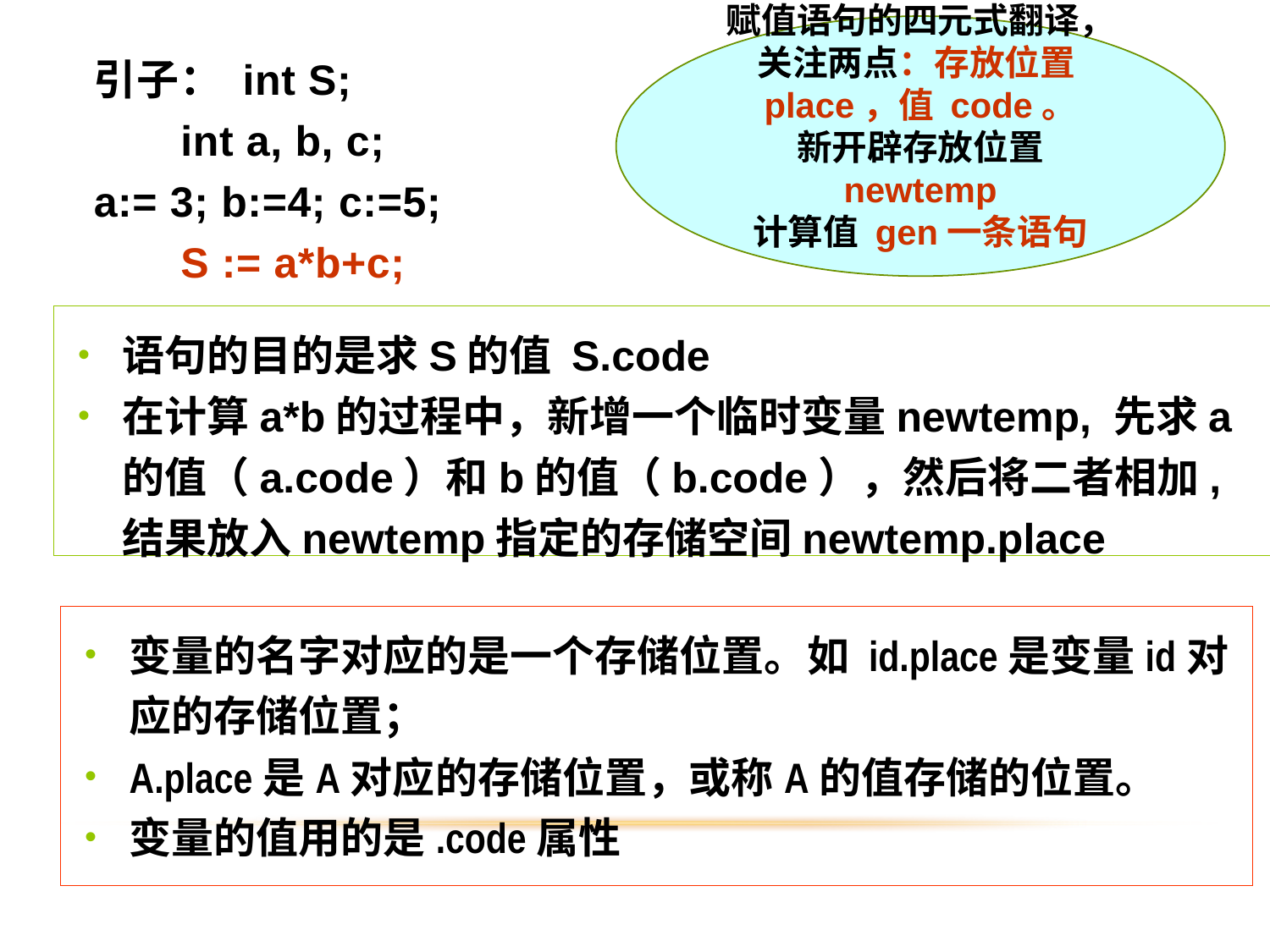

赋值语句的四元式翻译，关注两点：存放位置place，值 code。
新开辟存放位置 newtemp
计算值 gen一条语句

引子： int S;
       int a, b, c;
a:= 3; b:=4; c:=5;
       S := a*b+c;
语句的目的是求S的值 S.code
在计算a*b的过程中，新增一个临时变量newtemp, 先求a的值（a.code）和b的值（b.code），然后将二者相加,结果放入newtemp指定的存储空间newtemp.place
变量的名字对应的是一个存储位置。如 id.place是变量id对应的存储位置；
A.place是A对应的存储位置，或称A的值存储的位置。
变量的值用的是.code属性